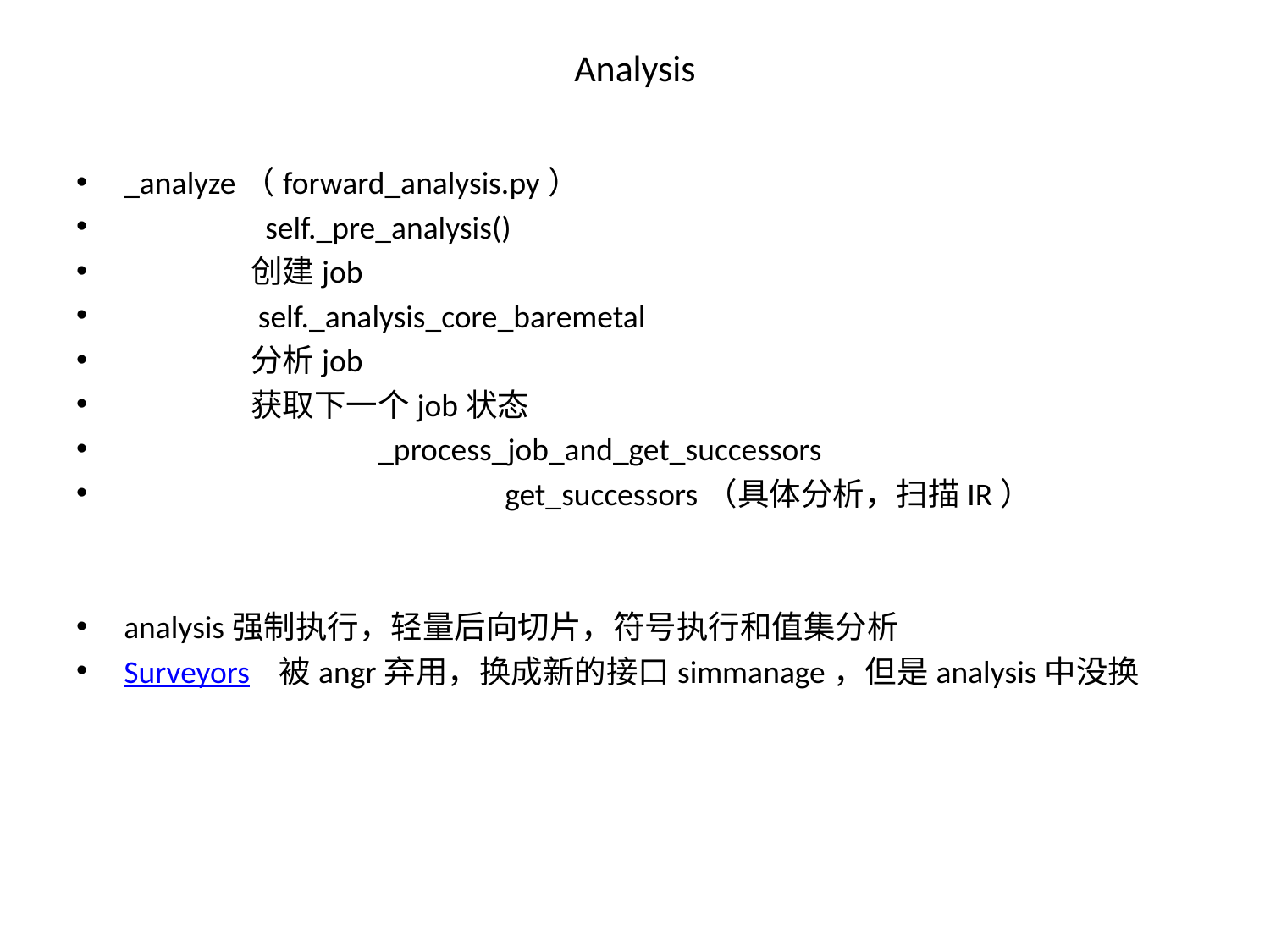

# Analysis
_analyze（forward_analysis.py）
	  self._pre_analysis()
	创建job
	 self._analysis_core_baremetal
	分析job
	获取下一个job状态
		_process_job_and_get_successors
			get_successors（具体分析，扫描IR）

analysis强制执行，轻量后向切片，符号执行和值集分析
Surveyors   被angr弃用，换成新的接口simmanage，但是analysis中没换